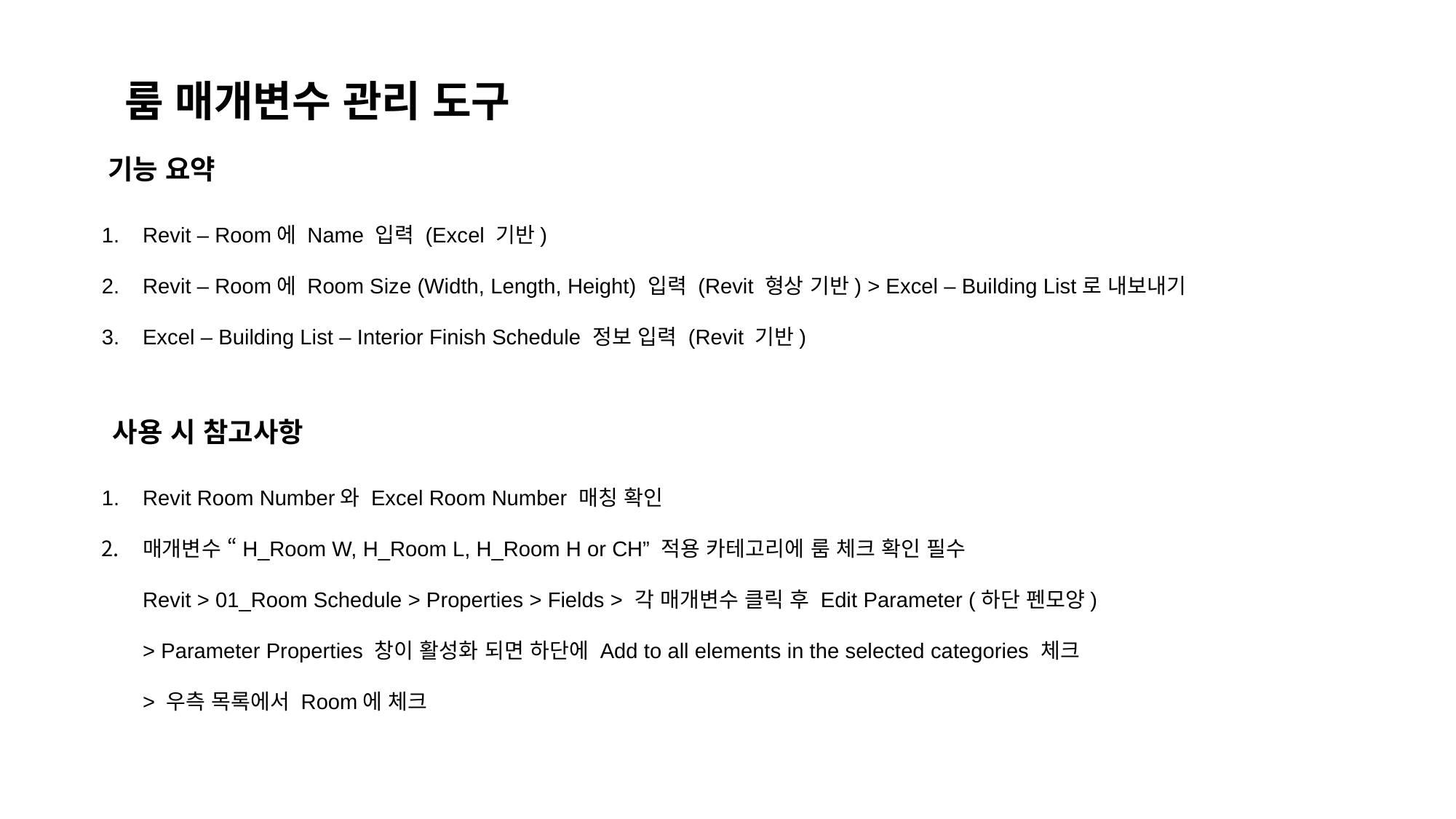

룸 매개변수 관리 도구
기능 요약
Revit – Room에 Name 입력 (Excel 기반)
Revit – Room에 Room Size (Width, Length, Height) 입력 (Revit 형상 기반) > Excel – Building List로 내보내기
Excel – Building List – Interior Finish Schedule 정보 입력 (Revit 기반)
사용 시 참고사항
Revit Room Number와 Excel Room Number 매칭 확인
매개변수 “H_Room W, H_Room L, H_Room H or CH” 적용 카테고리에 룸 체크 확인 필수
Revit > 01_Room Schedule > Properties > Fields > 각 매개변수 클릭 후 Edit Parameter (하단 펜모양)
> Parameter Properties 창이 활성화 되면 하단에 Add to all elements in the selected categories 체크
> 우측 목록에서 Room에 체크